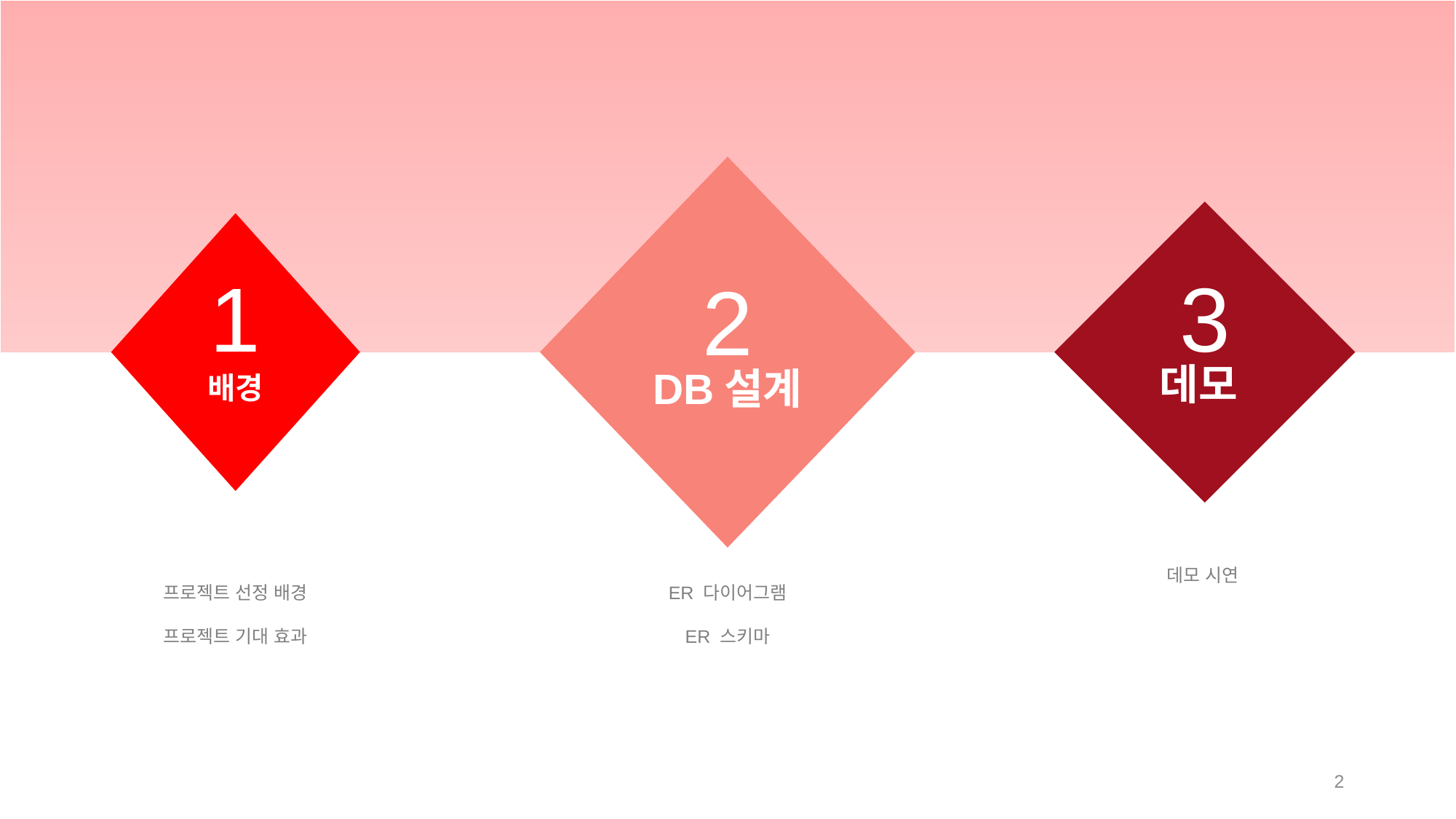

|  |
| --- |
2

DB설계
3

1

데모
배경
데모 시연
ER 다이어그램

ER 스키마
프로젝트 선정 배경

프로젝트 기대 효과
2